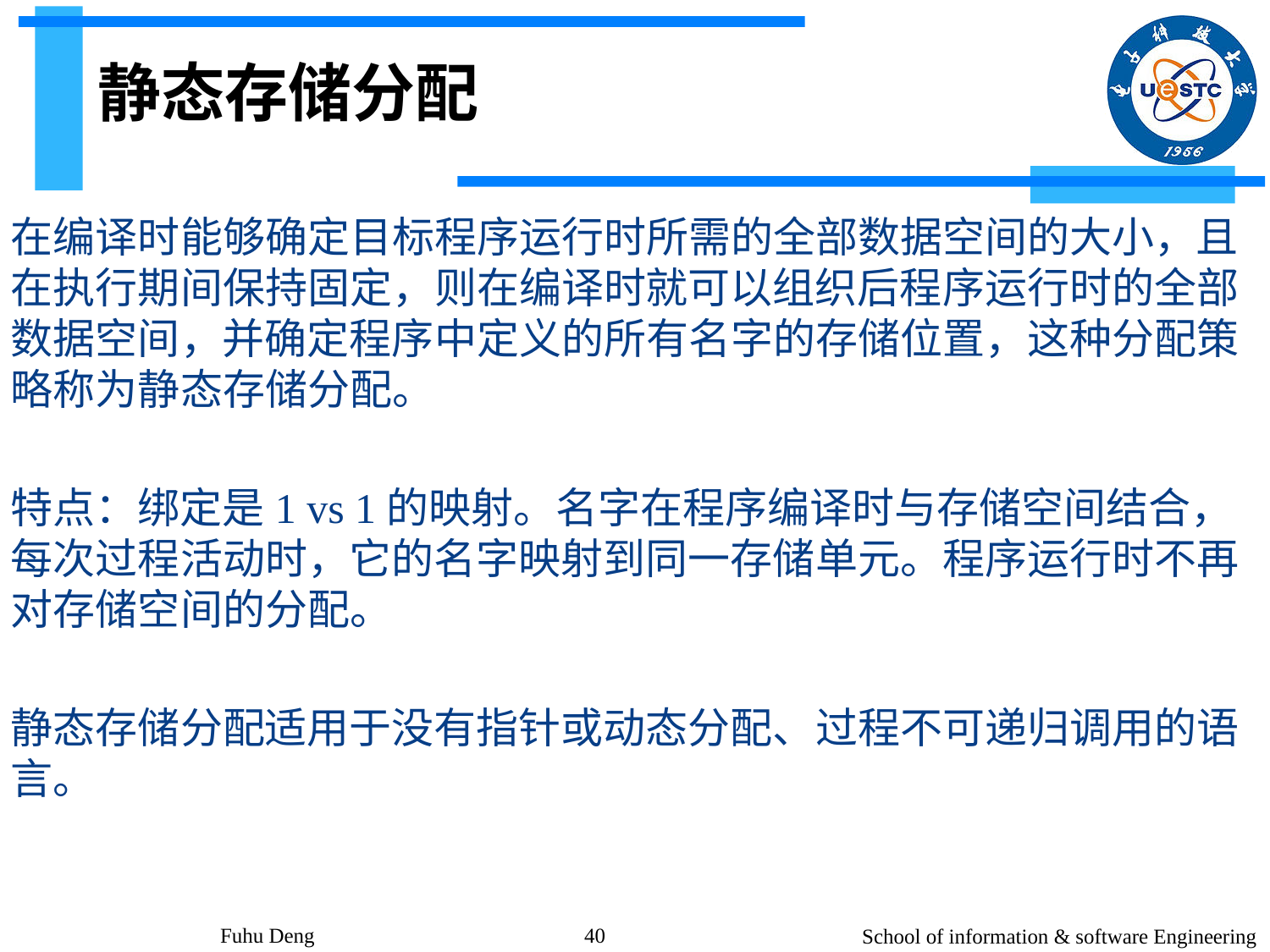

# 静态存储分配
在编译时能够确定目标程序运行时所需的全部数据空间的大小，且在执行期间保持固定，则在编译时就可以组织后程序运行时的全部数据空间，并确定程序中定义的所有名字的存储位置，这种分配策略称为静态存储分配。

特点：绑定是1 vs 1的映射。名字在程序编译时与存储空间结合，每次过程活动时，它的名字映射到同一存储单元。程序运行时不再对存储空间的分配。

静态存储分配适用于没有指针或动态分配、过程不可递归调用的语言。
Fuhu Deng
40
School of information & software Engineering